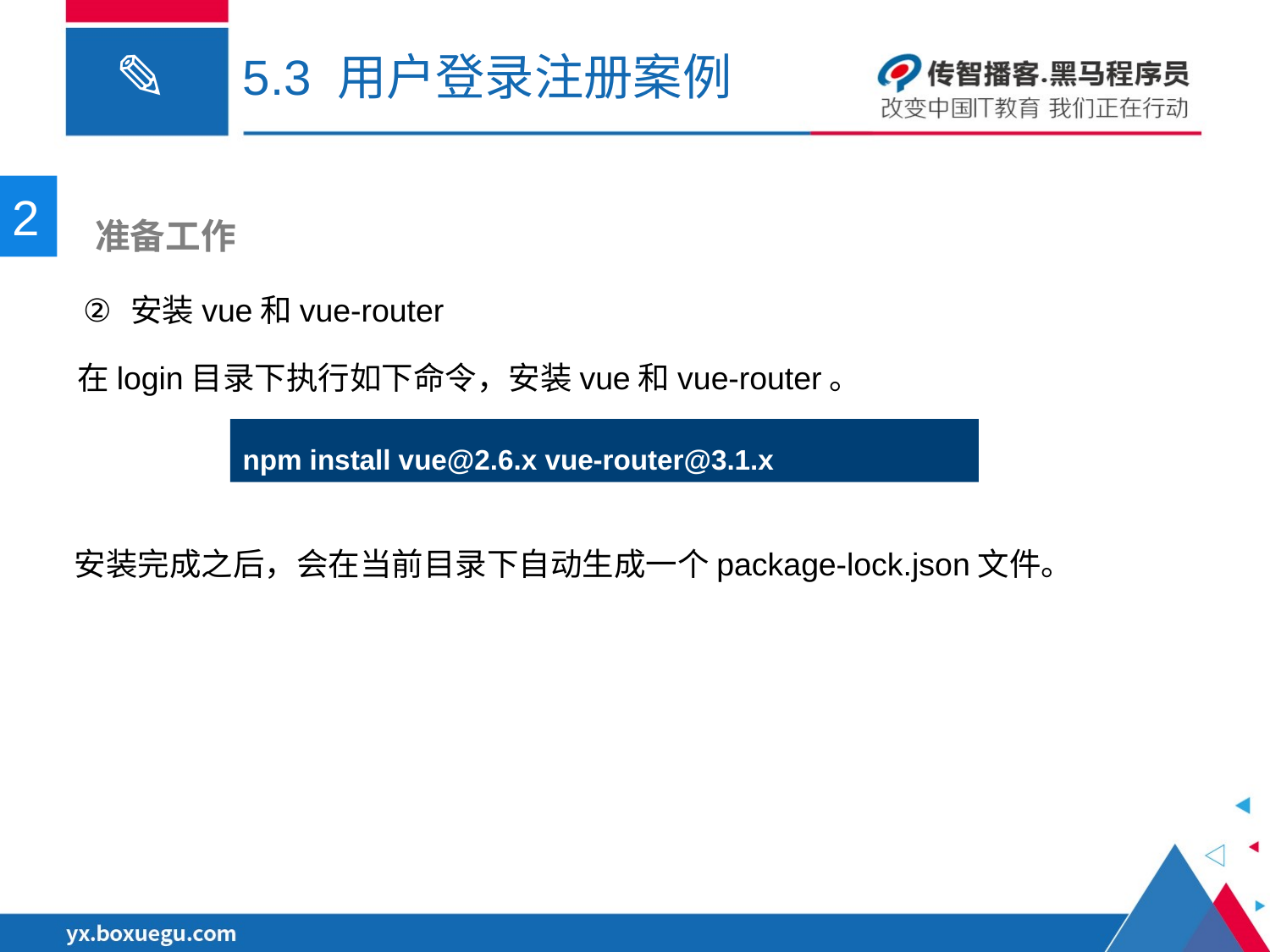

# 5.3 用户登录注册案例

2
  准备工作
安装vue和vue-router
在login目录下执行如下命令，安装vue和vue-router。
npm install vue@2.6.x vue-router@3.1.x
安装完成之后，会在当前目录下自动生成一个package-lock.json文件。